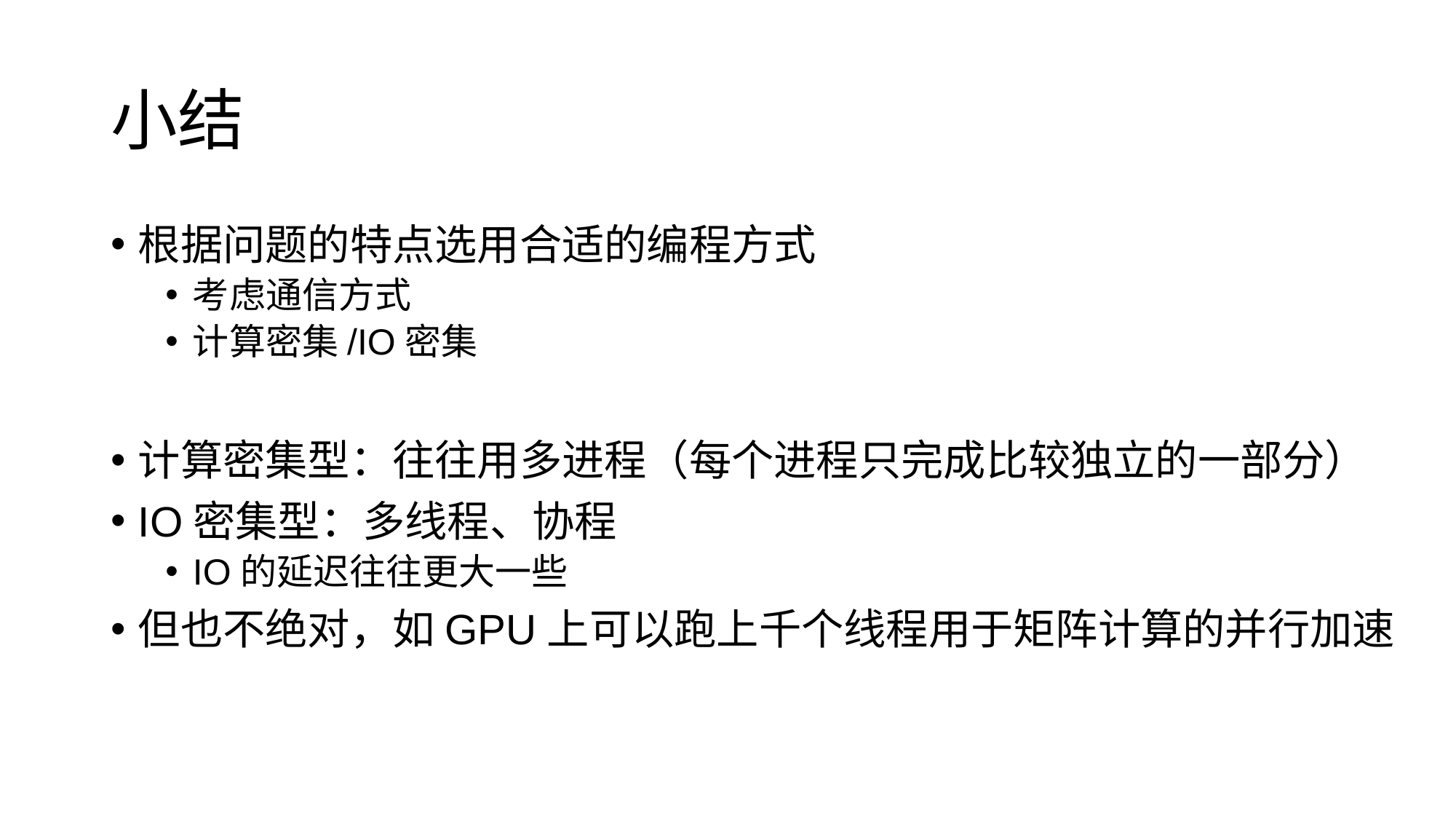

# 小结
根据问题的特点选用合适的编程方式
考虑通信方式
计算密集/IO密集

计算密集型：往往用多进程（每个进程只完成比较独立的一部分）
IO密集型：多线程、协程
IO的延迟往往更大一些
但也不绝对，如GPU上可以跑上千个线程用于矩阵计算的并行加速